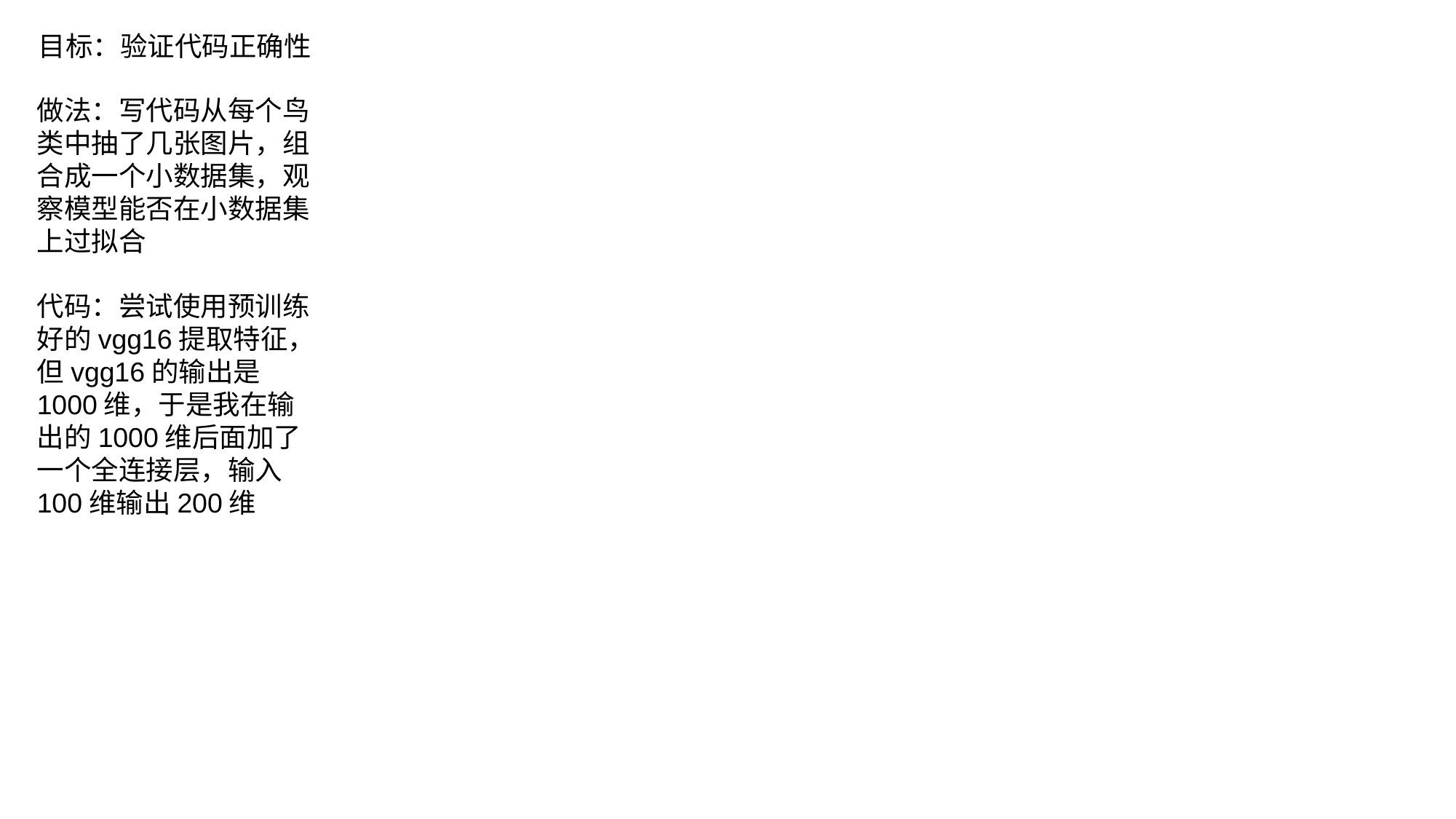

目标：验证代码正确性
做法：写代码从每个鸟类中抽了几张图片，组合成一个小数据集，观察模型能否在小数据集上过拟合
代码：尝试使用预训练好的vgg16提取特征，但vgg16的输出是1000维，于是我在输出的1000维后面加了一个全连接层，输入100维输出200维